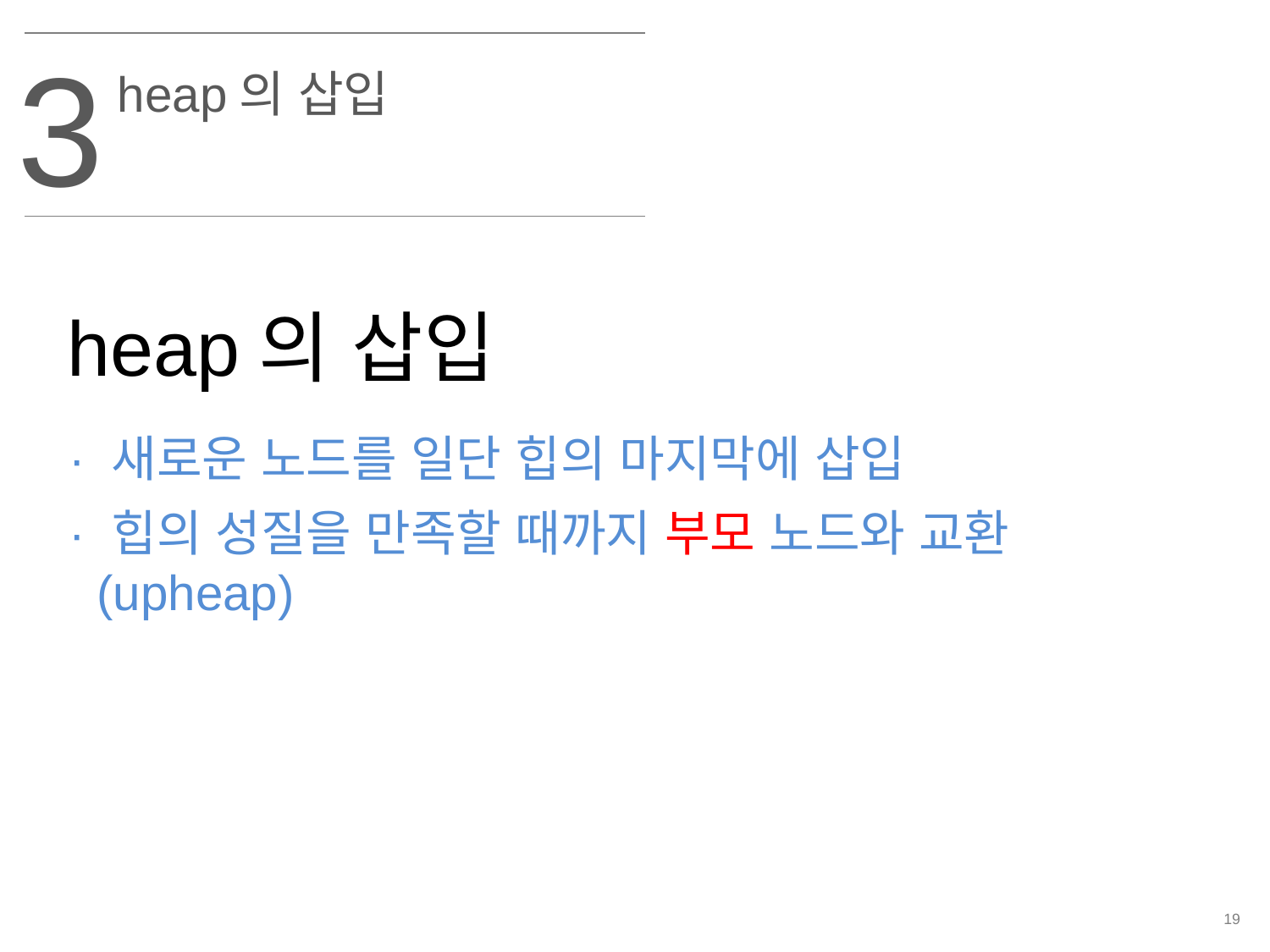

3
heap의 삽입
heap의 삽입
· 새로운 노드를 일단 힙의 마지막에 삽입
· 힙의 성질을 만족할 때까지 부모 노드와 교환
  (upheap)